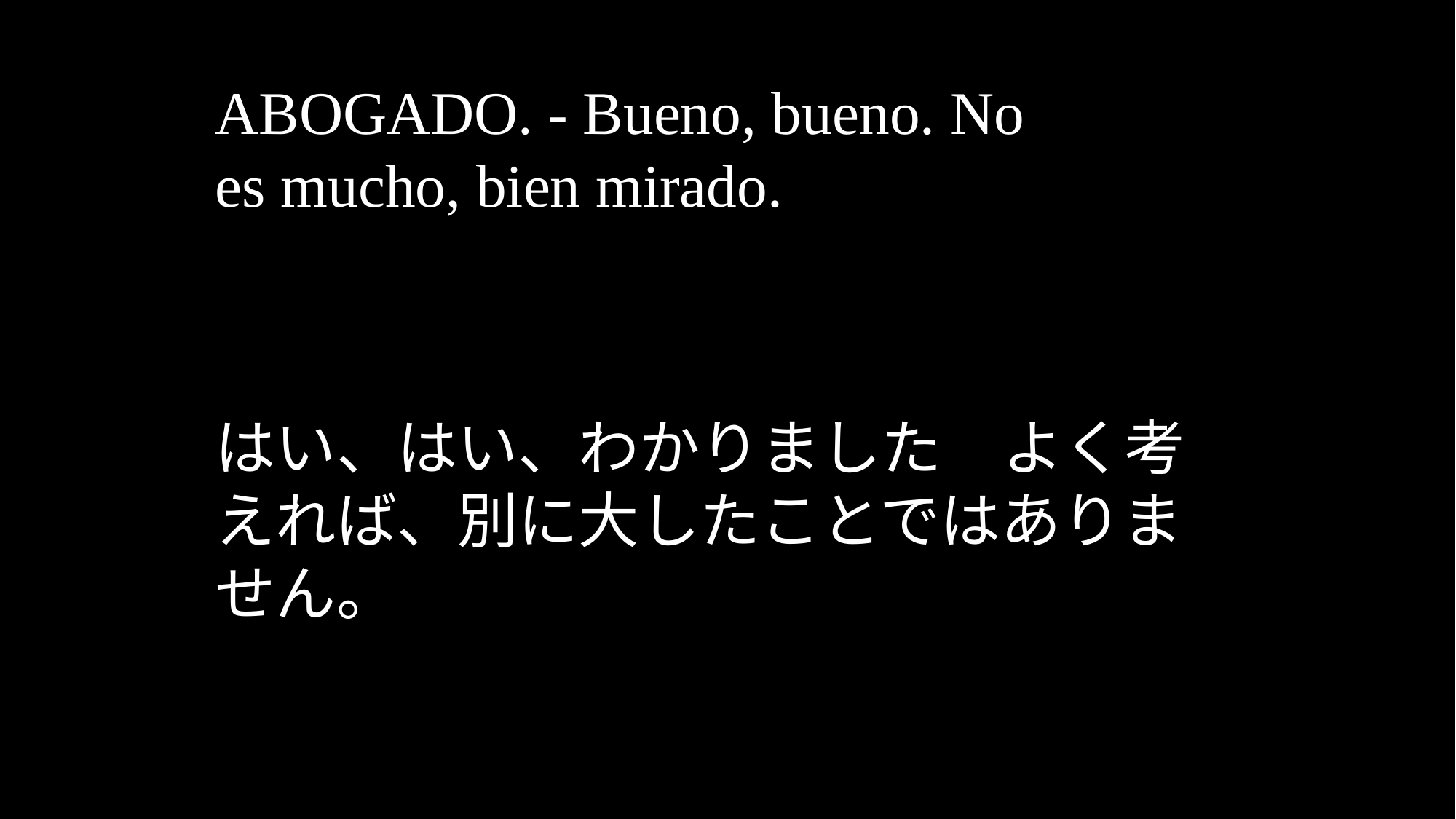

ABOGADO. - Bueno, bueno. No es mucho, bien mirado.

はい、はい、わかりました　よく考えれば、別に大したことではありません。